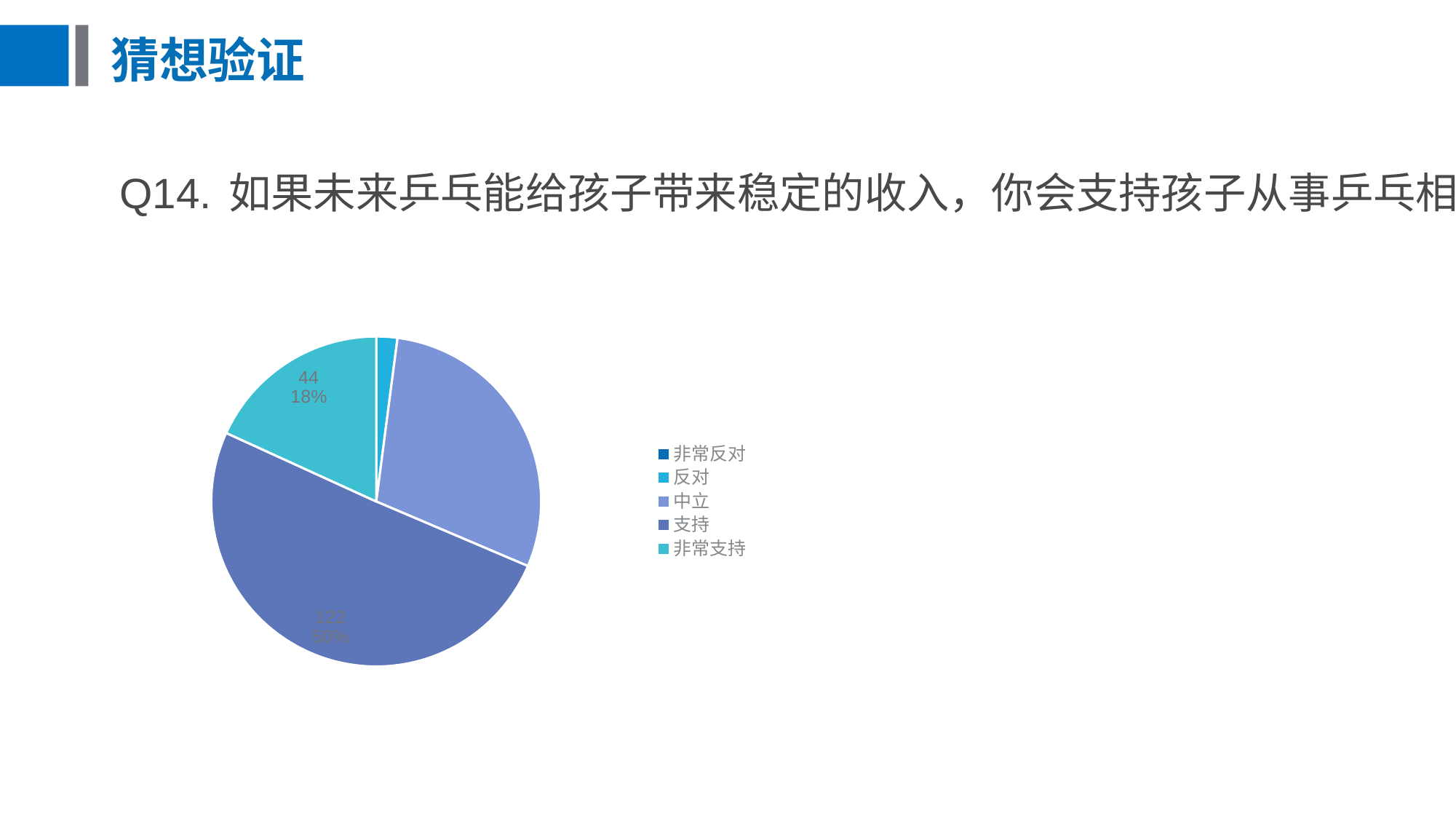

# 猜想验证
Q14.	如果未来乒乓能给孩子带来稳定的收入，你会支持孩子从事乒乓相关职业么？

### Chart

| Category | 选项分布 |
|---|---|
| 非常反对 | 0.0 |
| 反对 | 5.0 |
| 中立 | 71.0 |
| 支持 | 122.0 |
| 非常支持 | 44.0 |